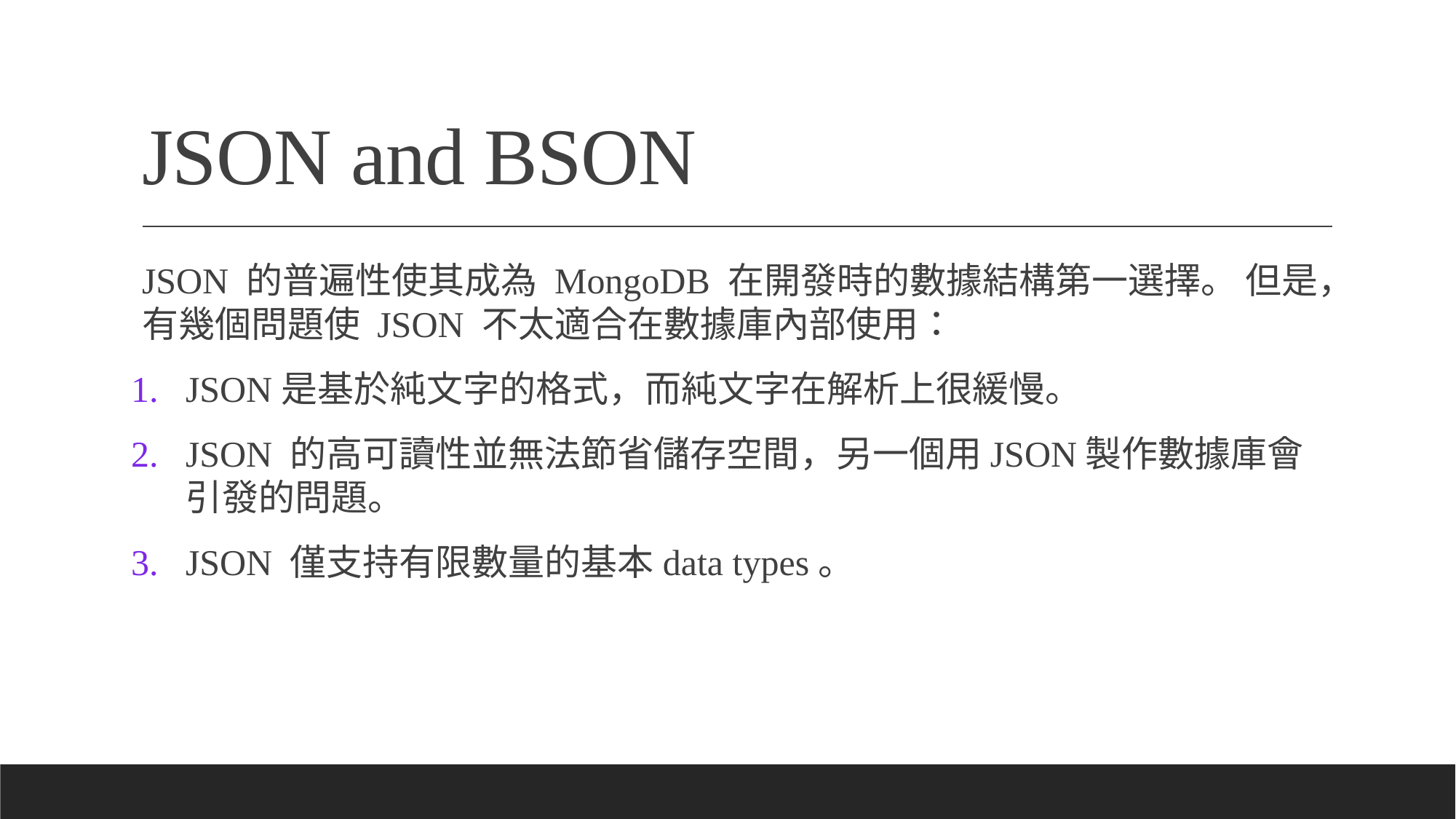

# JSON and BSON
JSON 的普遍性使其成為 MongoDB 在開發時的數據結構第一選擇。 但是，有幾個問題使 JSON 不太適合在數據庫內部使用：
JSON是基於純文字的格式，而純文字在解析上很緩慢。
JSON 的高可讀性並無法節省儲存空間，另一個用JSON製作數據庫會引發的問題。
JSON 僅支持有限數量的基本data types。